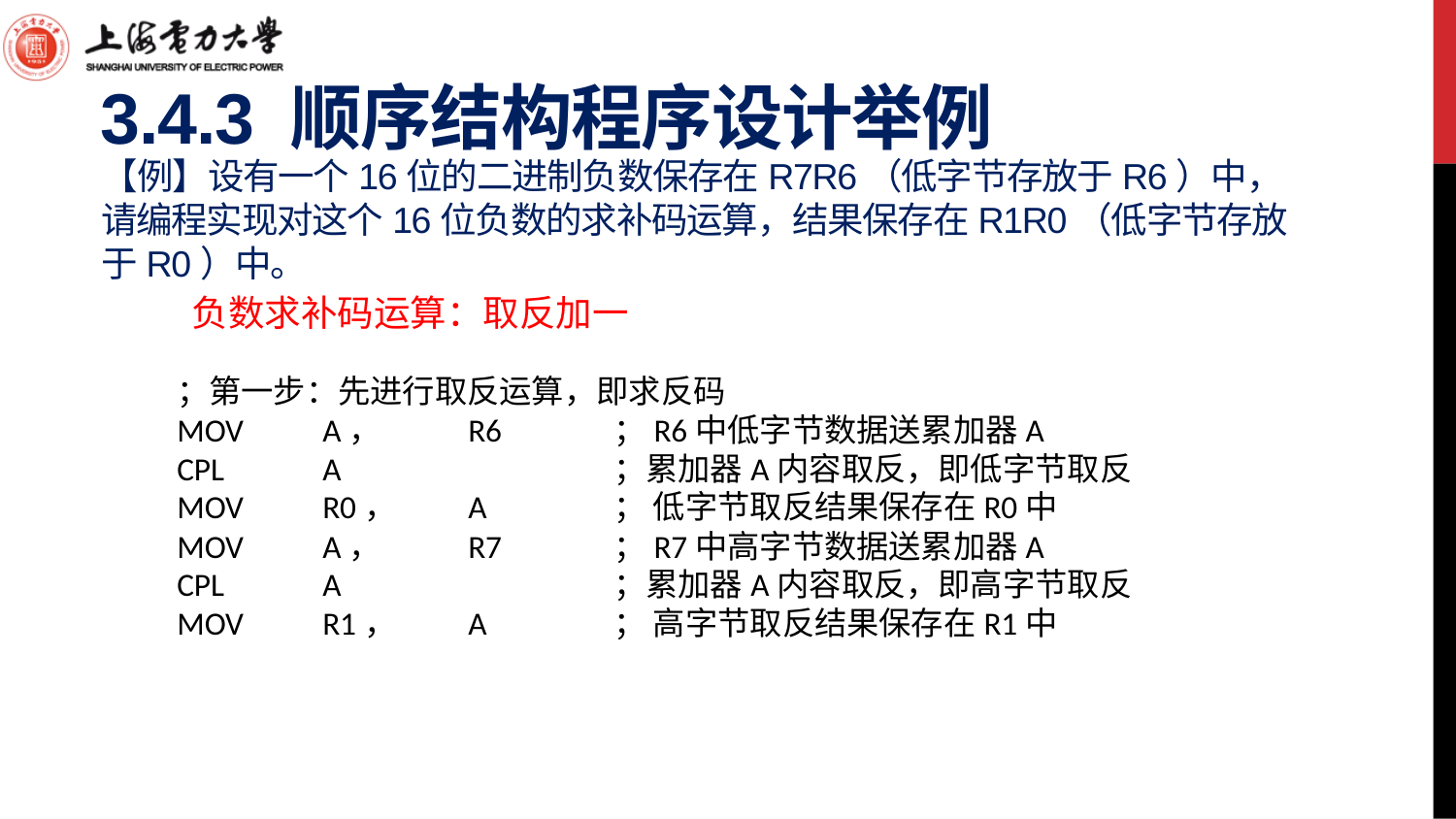

3.4.3 顺序结构程序设计举例
# 【例】设有一个16位的二进制负数保存在R7R6（低字节存放于R6）中，请编程实现对这个16位负数的求补码运算，结果保存在R1R0（低字节存放于R0）中。
负数求补码运算：取反加一
	；第一步：先进行取反运算，即求反码
	MOV 	A，	R6	；R6中低字节数据送累加器A
	CPL	A		；累加器A内容取反，即低字节取反
	MOV 	R0，	A	； 低字节取反结果保存在R0中
	MOV	A，	R7	；R7中高字节数据送累加器A
	CPL	A		；累加器A内容取反，即高字节取反
	MOV 	R1，	A	； 高字节取反结果保存在R1中